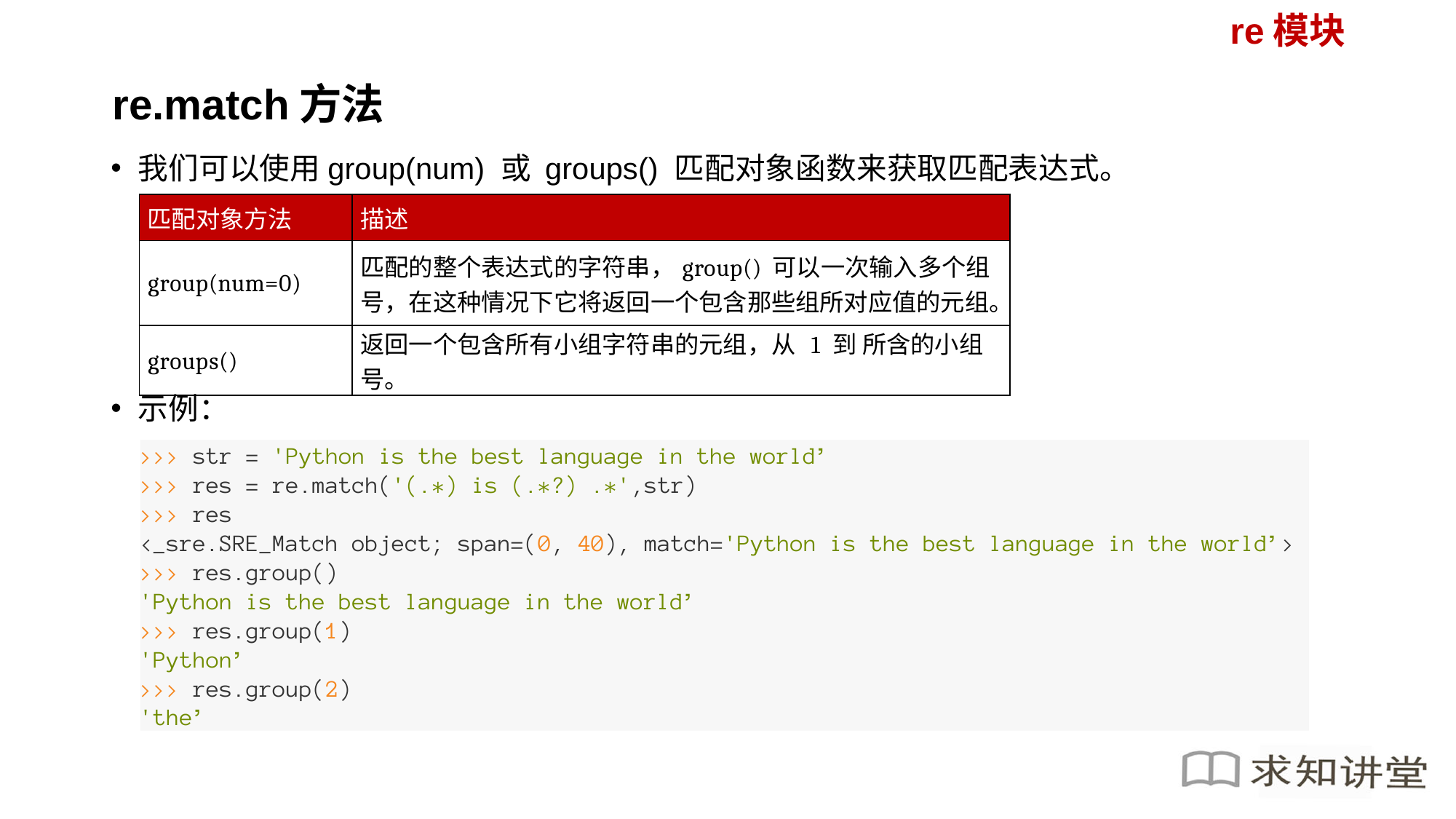

re模块
# re.match方法
我们可以使用group(num) 或 groups() 匹配对象函数来获取匹配表达式。

示例：

| 匹配对象方法 | 描述 |
| --- | --- |
| group(num=0) | 匹配的整个表达式的字符串，group() 可以一次输入多个组号，在这种情况下它将返回一个包含那些组所对应值的元组。 |
| groups() | 返回一个包含所有小组字符串的元组，从 1 到 所含的小组号。 |
>>> str = 'Python is the best language in the world’
>>> res = re.match('(.*) is (.*?) .*',str)
>>> res
<_sre.SRE_Match object; span=(0, 40), match='Python is the best language in the world’>
>>> res.group()
'Python is the best language in the world’
>>> res.group(1)
'Python’
>>> res.group(2)
'the’